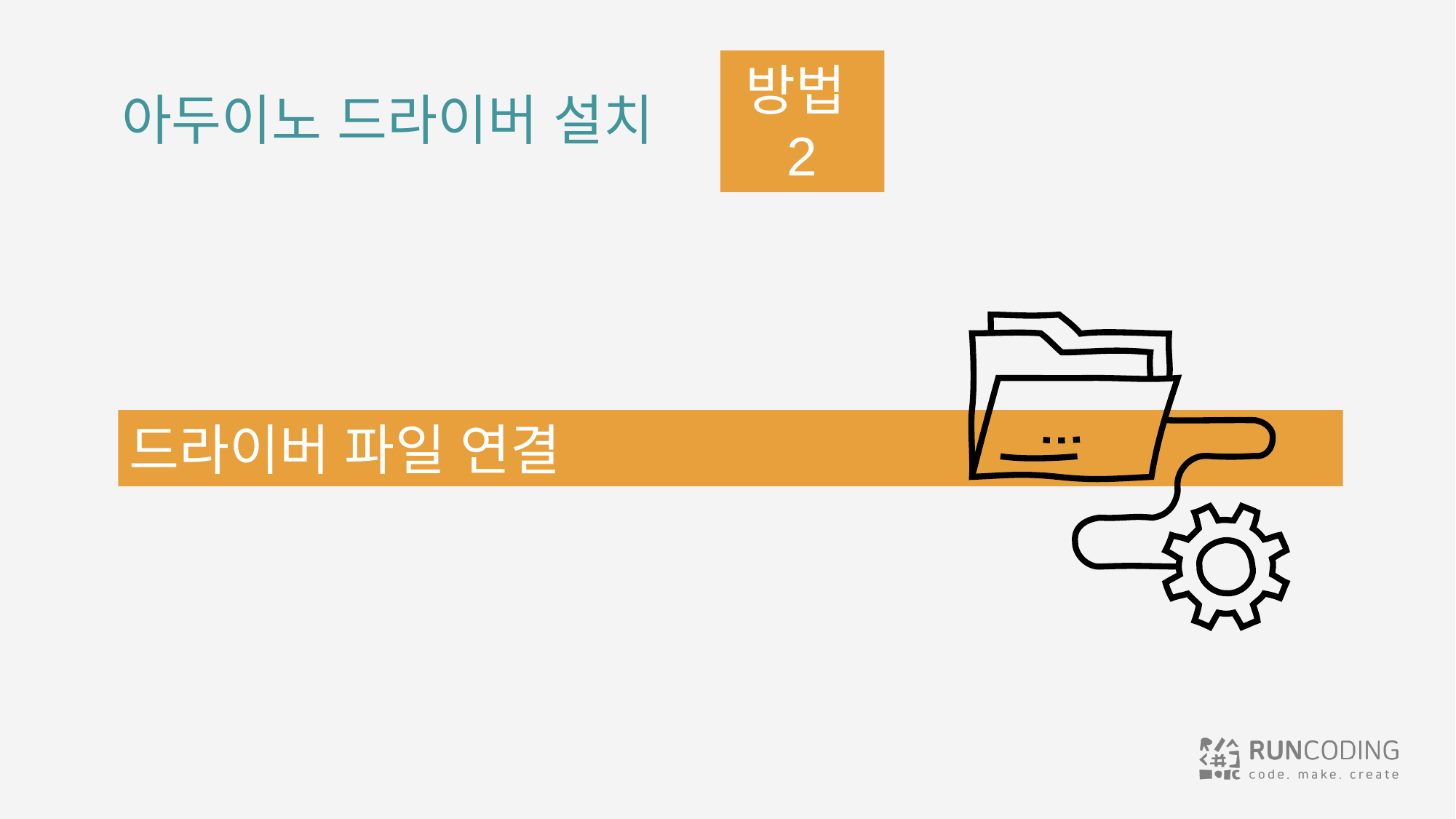

# 아두이노 드라이버 설치
방법2

드라이버 파일 연결